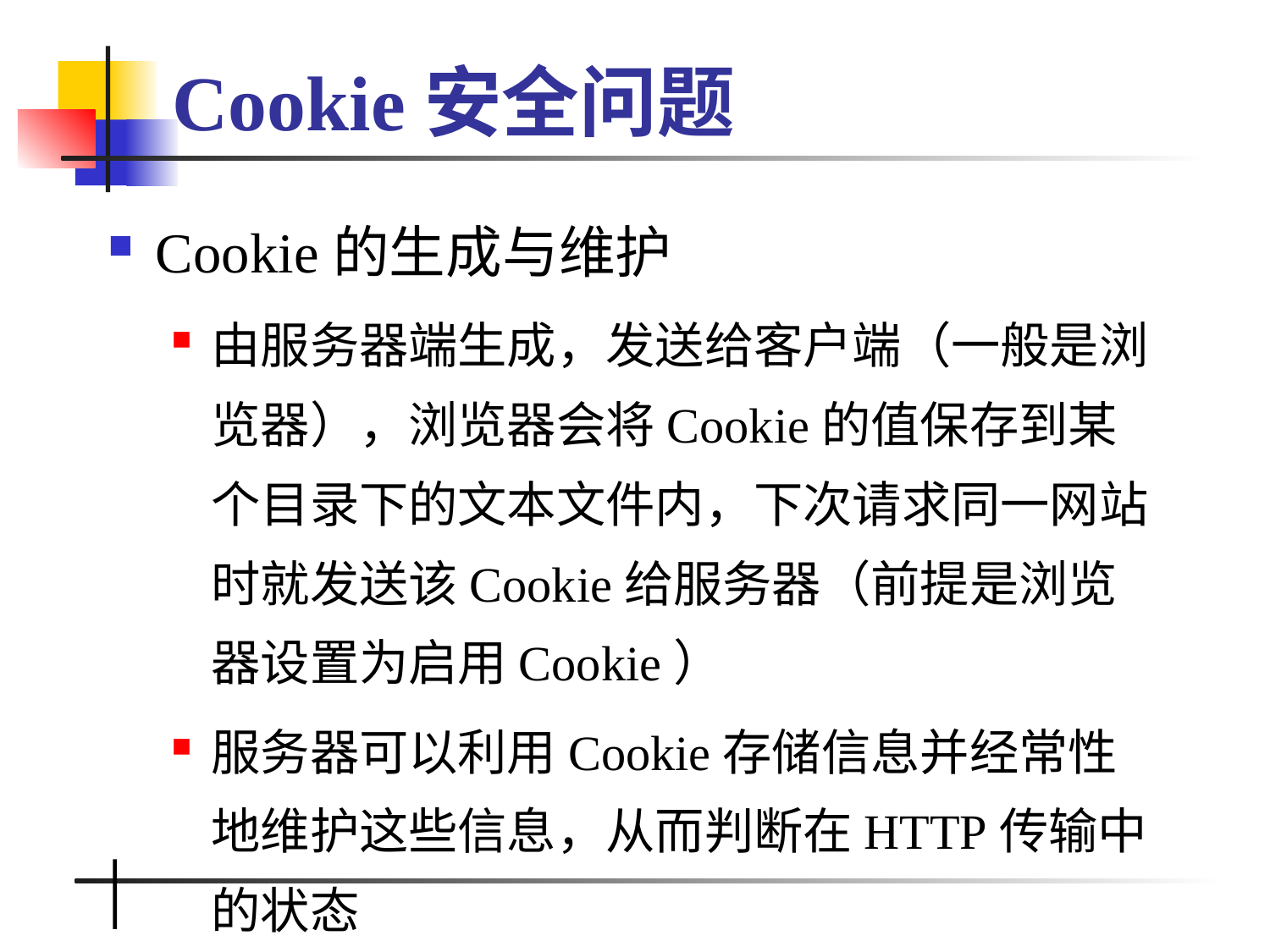

# Cookie安全问题
Cookie的生成与维护
由服务器端生成，发送给客户端（一般是浏览器），浏览器会将Cookie的值保存到某个目录下的文本文件内，下次请求同一网站时就发送该Cookie给服务器（前提是浏览器设置为启用Cookie）
服务器可以利用Cookie存储信息并经常性地维护这些信息，从而判断在HTTP传输中的状态